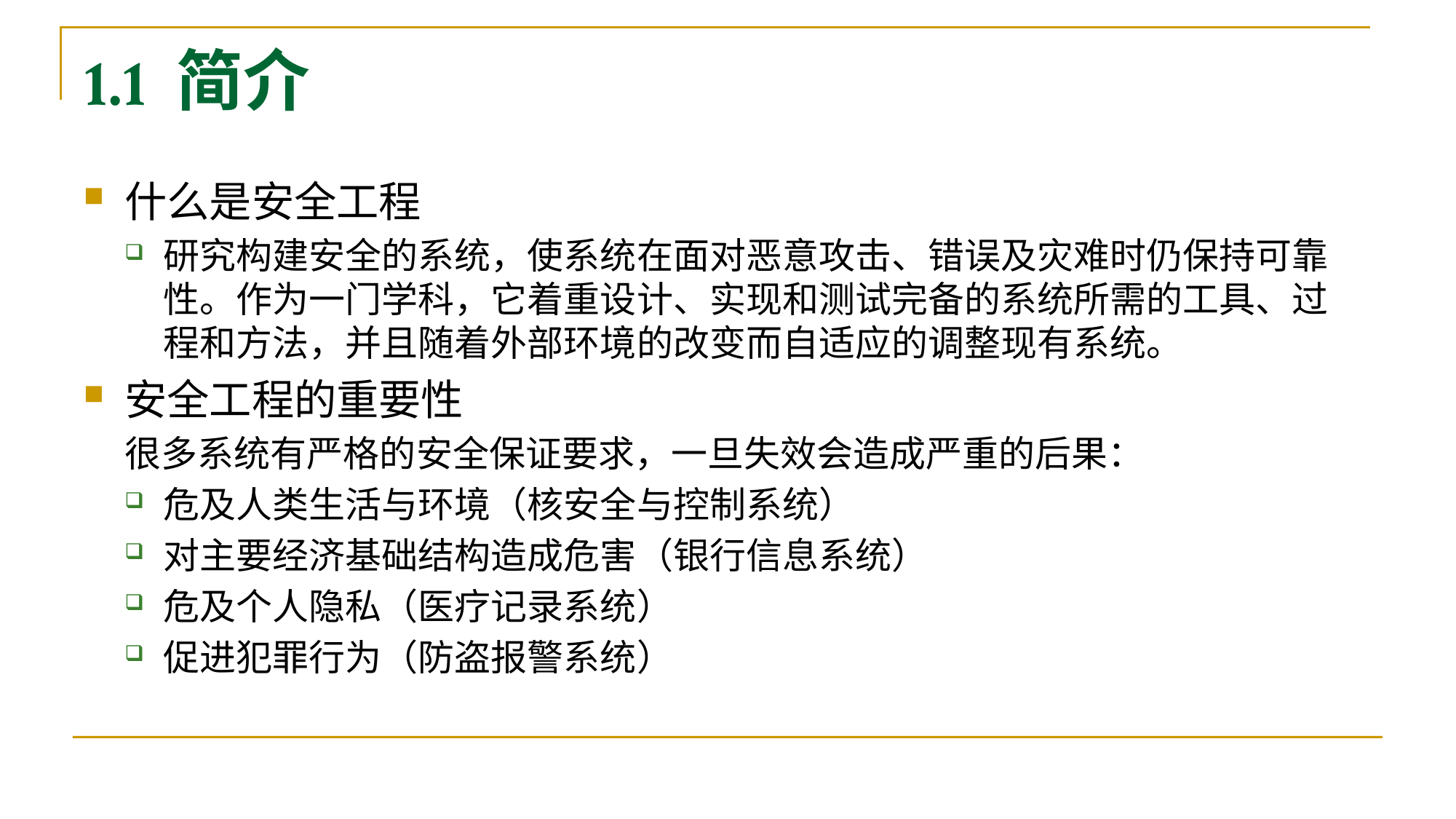

# 1.1 简介
什么是安全工程
研究构建安全的系统，使系统在面对恶意攻击、错误及灾难时仍保持可靠性。作为一门学科，它着重设计、实现和测试完备的系统所需的工具、过程和方法，并且随着外部环境的改变而自适应的调整现有系统。
安全工程的重要性
    很多系统有严格的安全保证要求，一旦失效会造成严重的后果：
危及人类生活与环境（核安全与控制系统）
对主要经济基础结构造成危害（银行信息系统）
危及个人隐私（医疗记录系统）
促进犯罪行为（防盗报警系统）